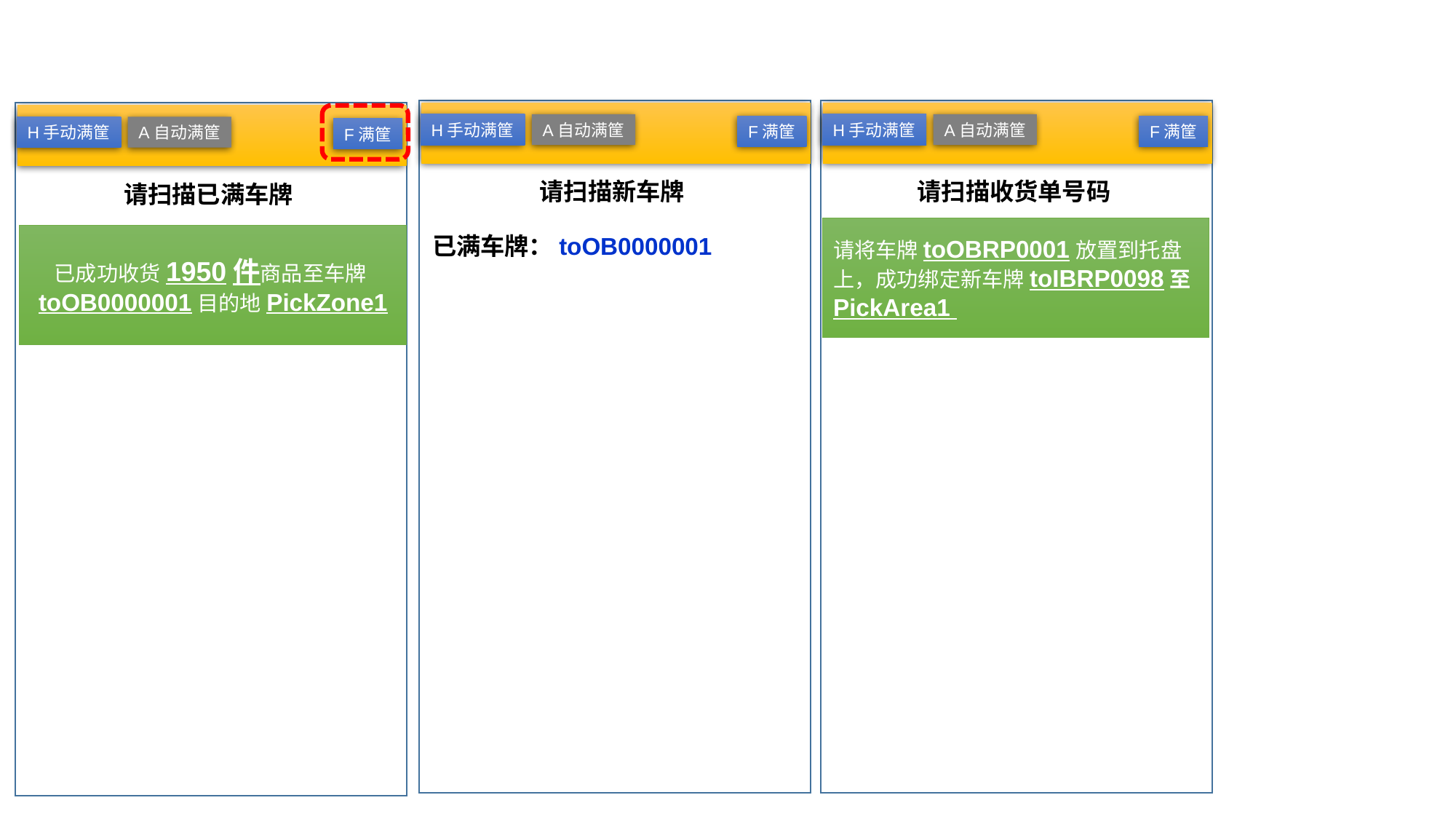

#

H手动满筐
A自动满筐
H手动满筐
A自动满筐
F满筐
F满筐
H手动满筐
A自动满筐
F满筐
请扫描新车牌
请扫描收货单号码
请扫描已满车牌
已满车牌：toOB0000001
请将车牌toOBRP0001放置到托盘上，成功绑定新车牌toIBRP0098至PickArea1
已成功收货1950件商品至车牌toOB0000001目的地PickZone1